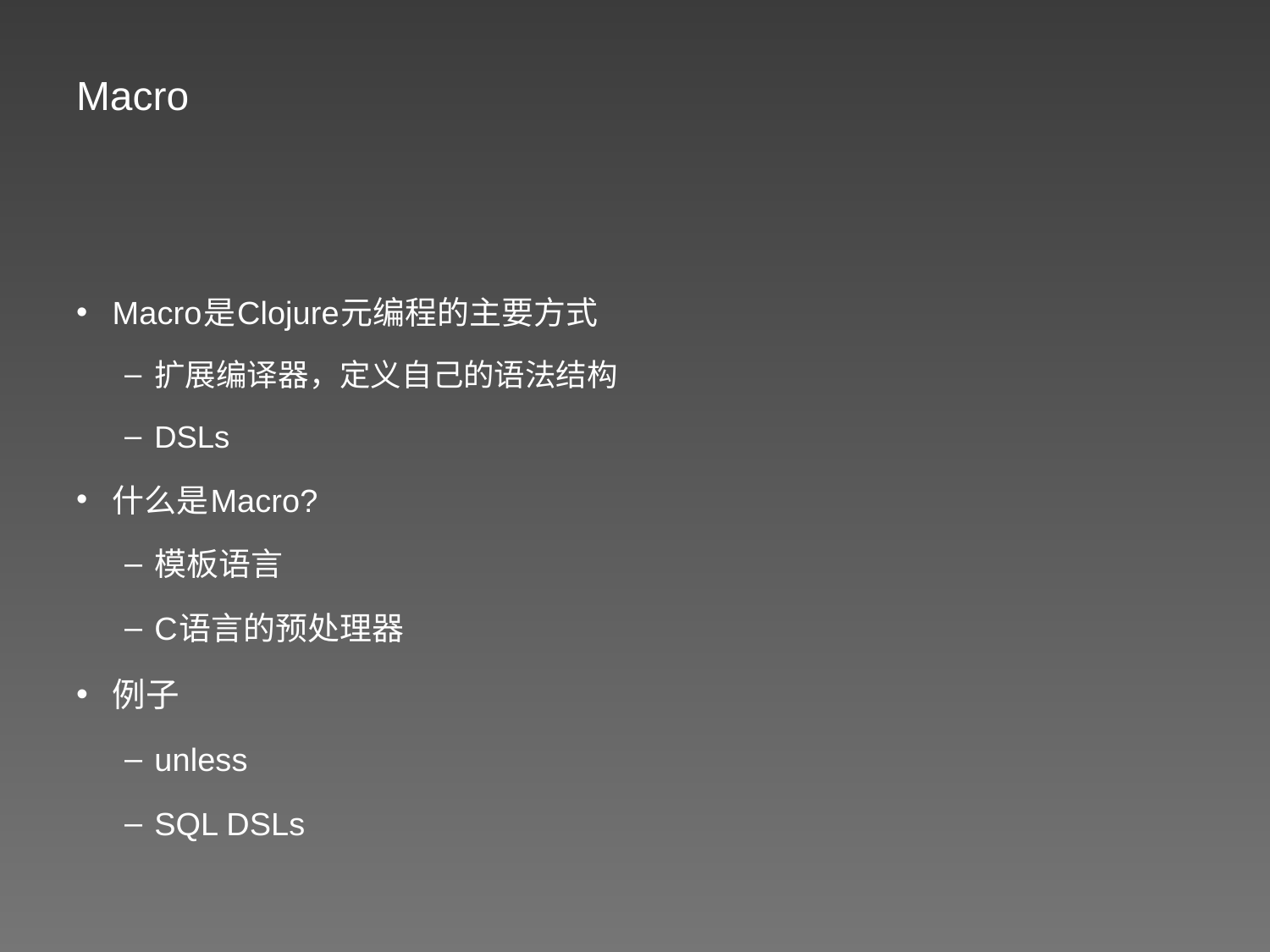

# Macro

Macro是Clojure元编程的主要方式
扩展编译器，定义自己的语法结构
DSLs
什么是Macro?
模板语言
C语言的预处理器
例子
unless
SQL DSLs